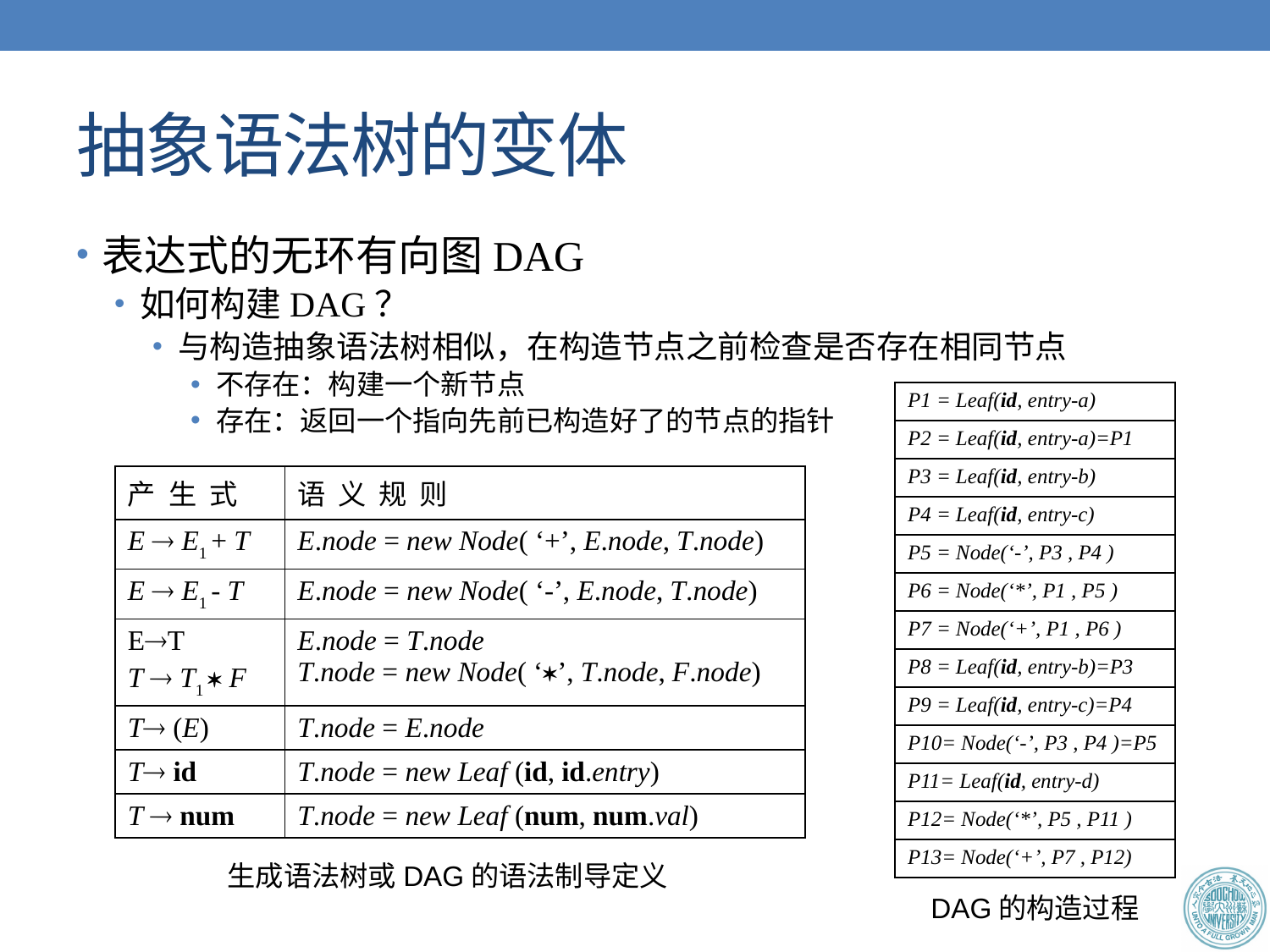

# 抽象语法树的变体
表达式的无环有向图DAG
如何构建DAG？
与构造抽象语法树相似，在构造节点之前检查是否存在相同节点
不存在：构建一个新节点
存在：返回一个指向先前已构造好了的节点的指针

| P1 = Leaf(id, entry-a) |
| --- |
| P2 = Leaf(id, entry-a)=P1 |
| P3 = Leaf(id, entry-b) |
| P4 = Leaf(id, entry-c) |
| P5 = Node(‘-’, P3 , P4 ) |
| P6 = Node(‘\*’, P1 , P5 ) |
| P7 = Node(‘+’, P1 , P6 ) |
| P8 = Leaf(id, entry-b)=P3 |
| P9 = Leaf(id, entry-c)=P4 |
| P10= Node(‘-’, P3 , P4 )=P5 |
| P11= Leaf(id, entry-d) |
| P12= Node(‘\*’, P5 , P11 ) |
| P13= Node(‘+’, P7 , P12) |
| 产 生 式 | 语 义 规 则 |
| --- | --- |
| E → E1 + T | E.node = new Node( ‘+’, E.node, T.node) |
| E → E1 - T | E.node = new Node( ‘-’, E.node, T.node) |
| E→T T → T1 ∗ F | E.node = T.node T.node = new Node( ‘∗’, T.node, F.node) |
| T→ (E) | T.node = E.node |
| T→ id | T.node = new Leaf (id, id.entry) |
| T → num | T.node = new Leaf (num, num.val) |
生成语法树或DAG的语法制导定义
DAG的构造过程